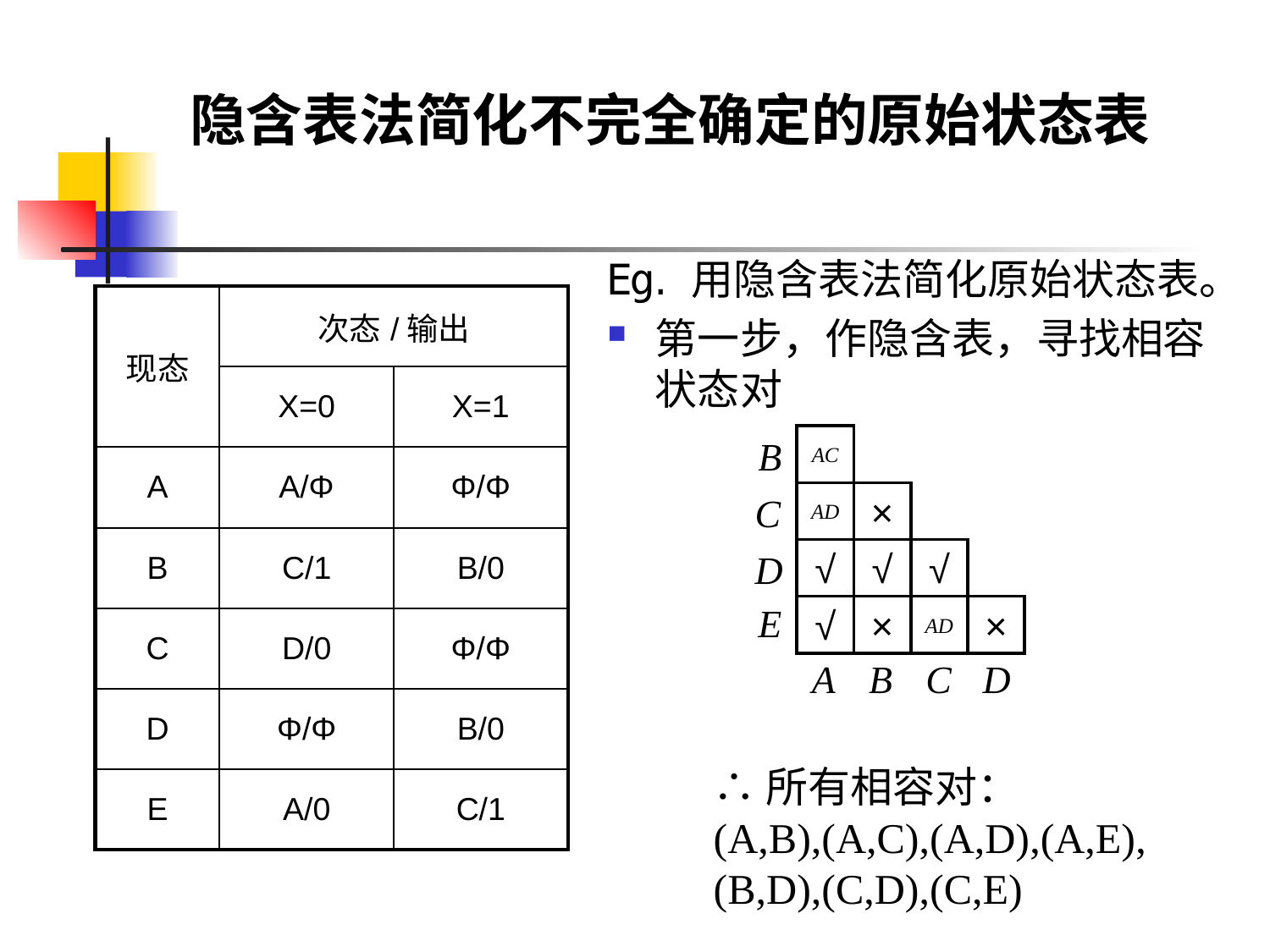

# 隐含表法简化不完全确定的原始状态表
Eg. 用隐含表法简化原始状态表。
第一步，作隐含表，寻找相容状态对
| 现态 | 次态/输出 |  |
| --- | --- | --- |
|  | X=0 | X=1 |
| A | A/Φ | Φ/Φ |
| B | C/1 | B/0 |
| C | D/0 | Φ/Φ |
| D | Φ/Φ | B/0 |
| E | A/0 | C/1 |
AC
B
AD
×
C
√
√
√
D
√
×
AD
×
E
A
B
C
D
∴所有相容对：
(A,B),(A,C),(A,D),(A,E),
(B,D),(C,D),(C,E)